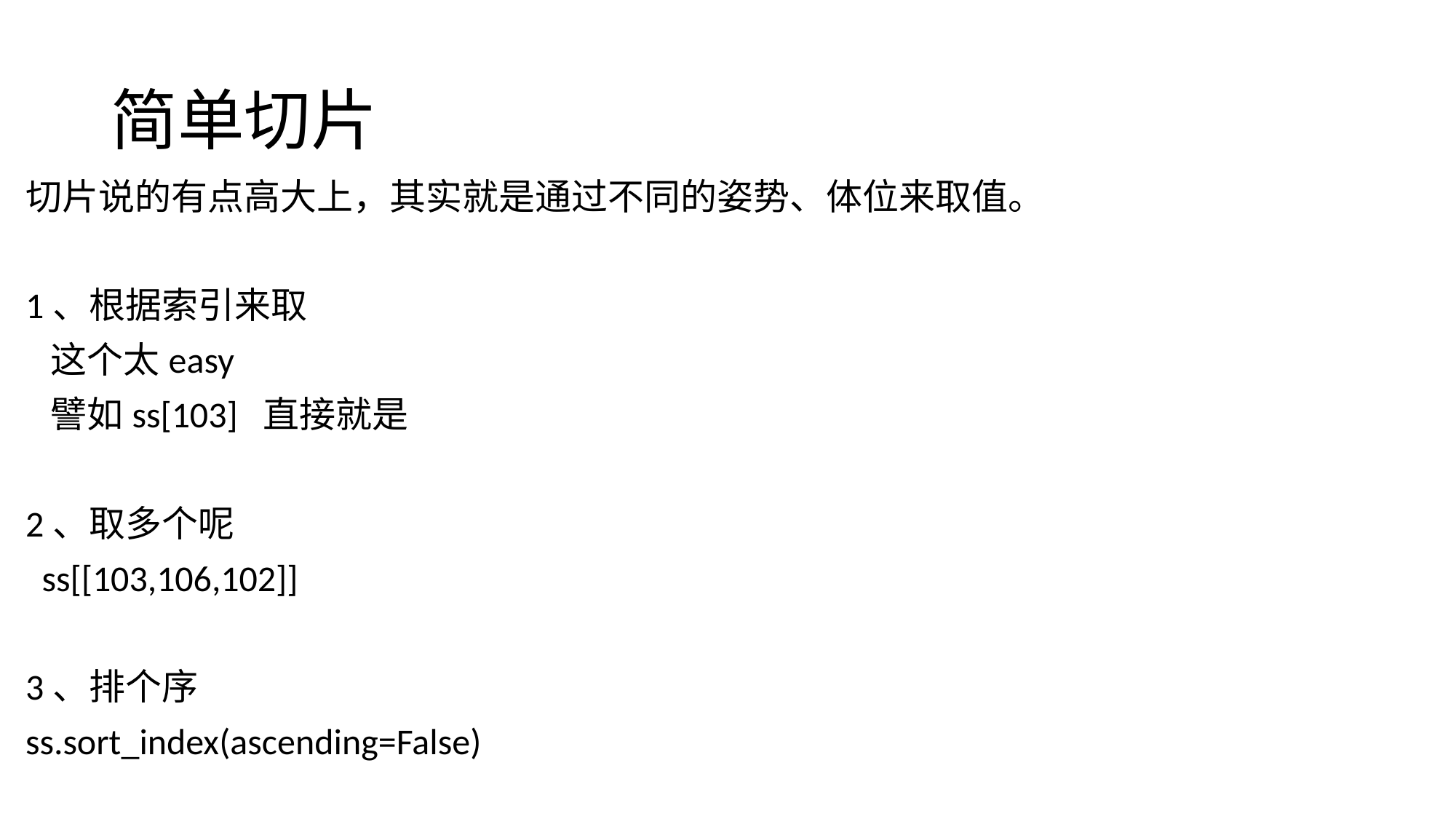

# 简单切片
切片说的有点高大上，其实就是通过不同的姿势、体位来取值。

1、根据索引来取
  这个太easy
  譬如ss[103]  直接就是

2、取多个呢
  ss[[103,106,102]]

3、排个序
ss.sort_index(ascending=False)